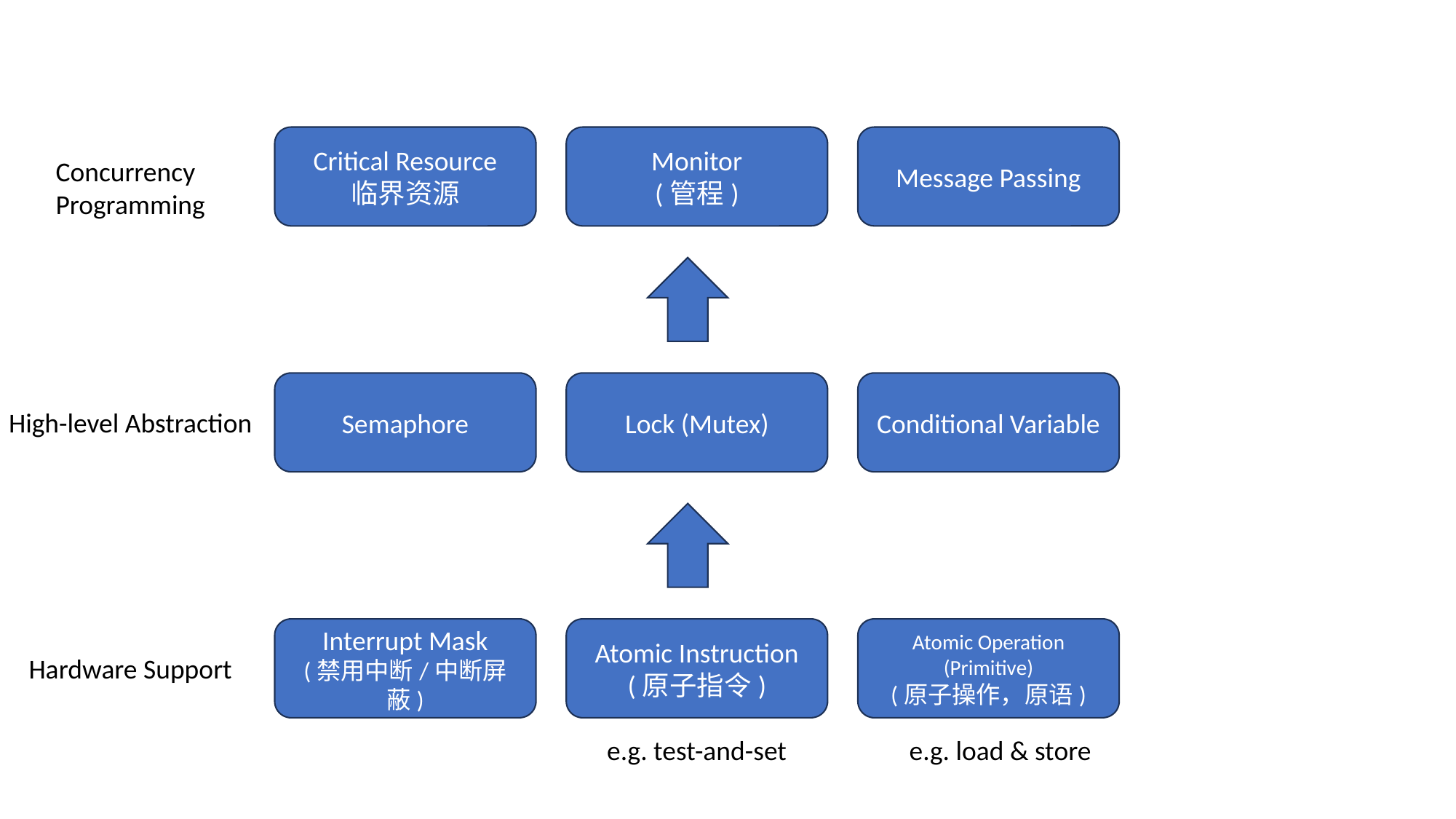

Message Passing
Monitor
(管程)
Critical Resource
临界资源
Concurrency
Programming

Conditional Variable
Lock (Mutex)
Semaphore
High-level Abstraction

Atomic Instruction
(原子指令)
Atomic Operation (Primitive)
(原子操作，原语)
Interrupt Mask
(禁用中断/中断屏蔽)
Hardware Support
e.g. test-and-set
e.g. load & store